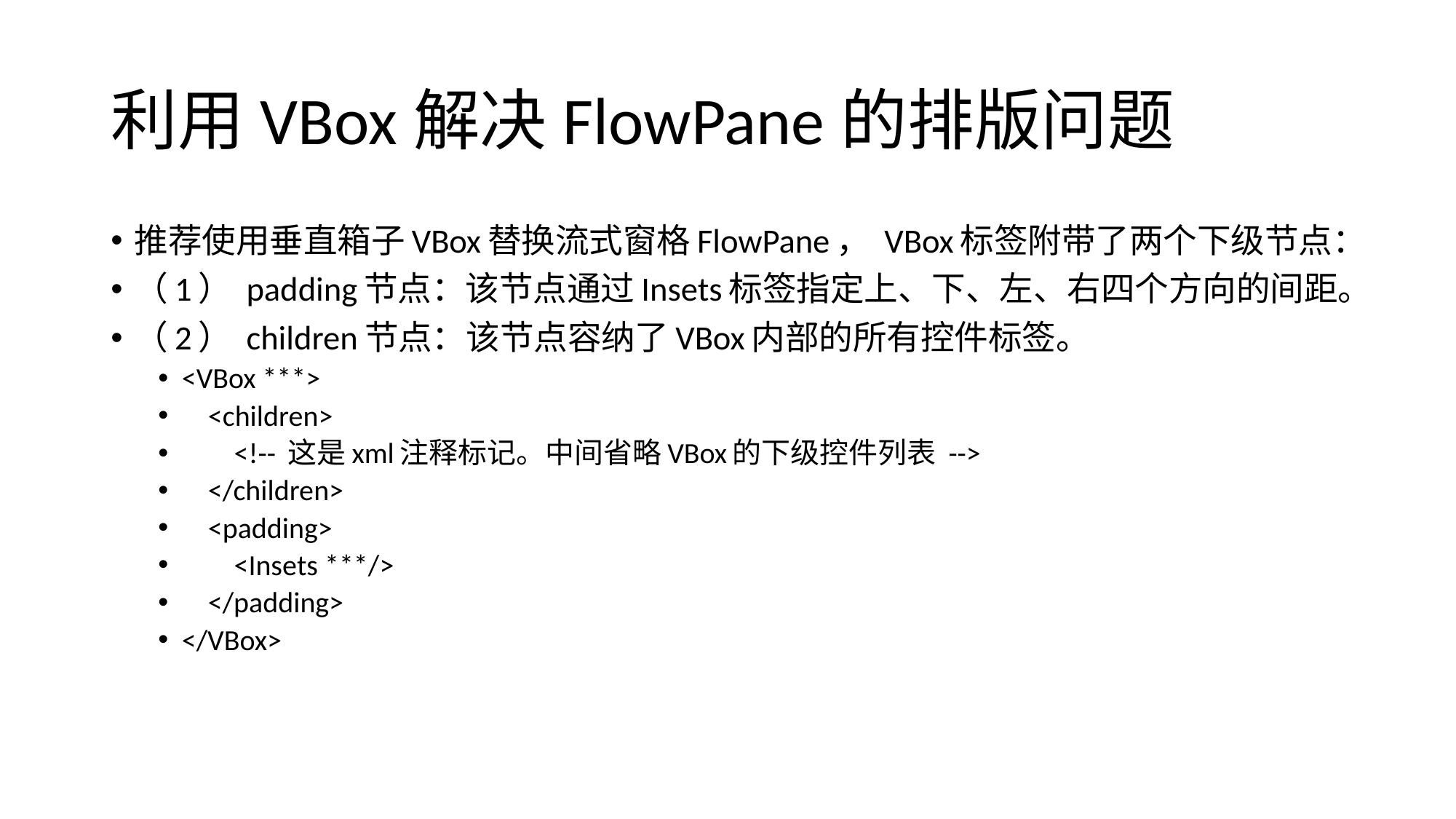

# 利用VBox解决FlowPane的排版问题
推荐使用垂直箱子VBox替换流式窗格FlowPane， VBox标签附带了两个下级节点：
（1） padding节点：该节点通过Insets标签指定上、下、左、右四个方向的间距。
（2） children节点：该节点容纳了VBox内部的所有控件标签。
<VBox ***>
    <children>
        <!-- 这是xml注释标记。中间省略VBox的下级控件列表 -->
    </children>
    <padding>
        <Insets ***/>
    </padding>
</VBox>